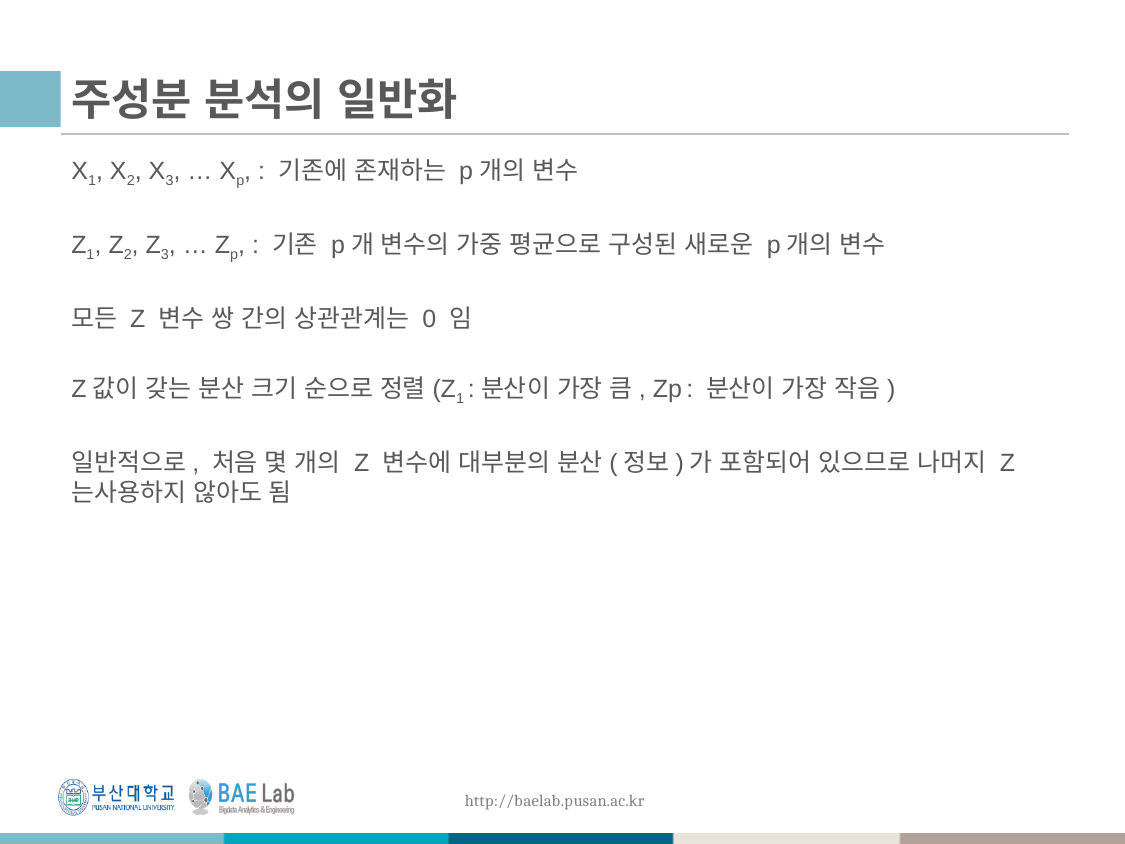

# 주성분 분석의 일반화
X1, X2, X3, … Xp, : 기존에 존재하는 p개의 변수

Z1, Z2, Z3, … Zp, : 기존 p개 변수의 가중 평균으로 구성된 새로운 p개의 변수

모든 Z 변수 쌍 간의 상관관계는 0 임

Z값이 갖는 분산 크기 순으로 정렬(Z1 :분산이 가장 큼, Zp : 분산이 가장 작음)

일반적으로, 처음 몇 개의 Z 변수에 대부분의 분산(정보)가 포함되어 있으므로 나머지 Z는사용하지 않아도 됨